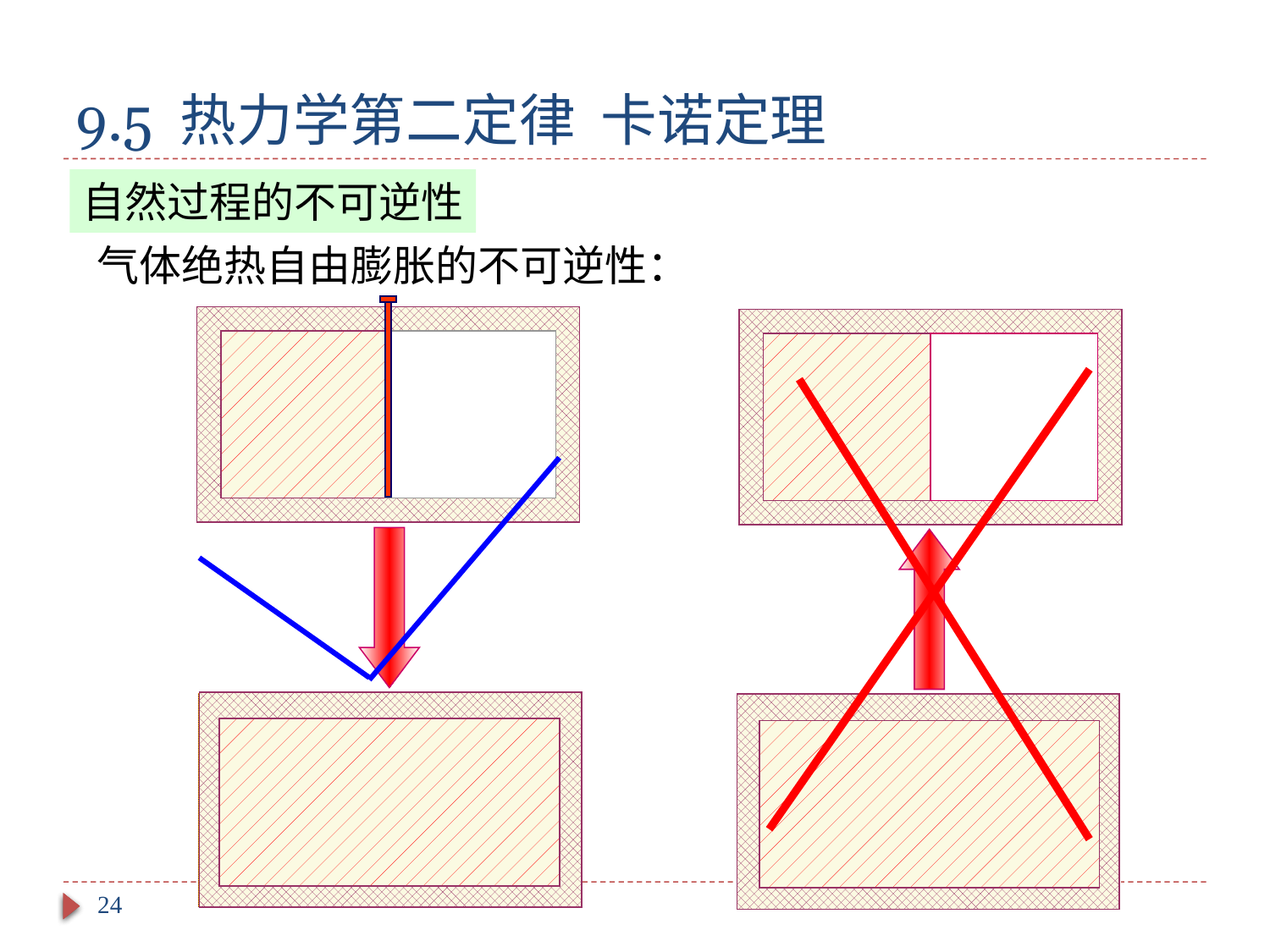

# 9.5 热力学第二定律  卡诺定理
自然过程的不可逆性
气体绝热自由膨胀的不可逆性：

24